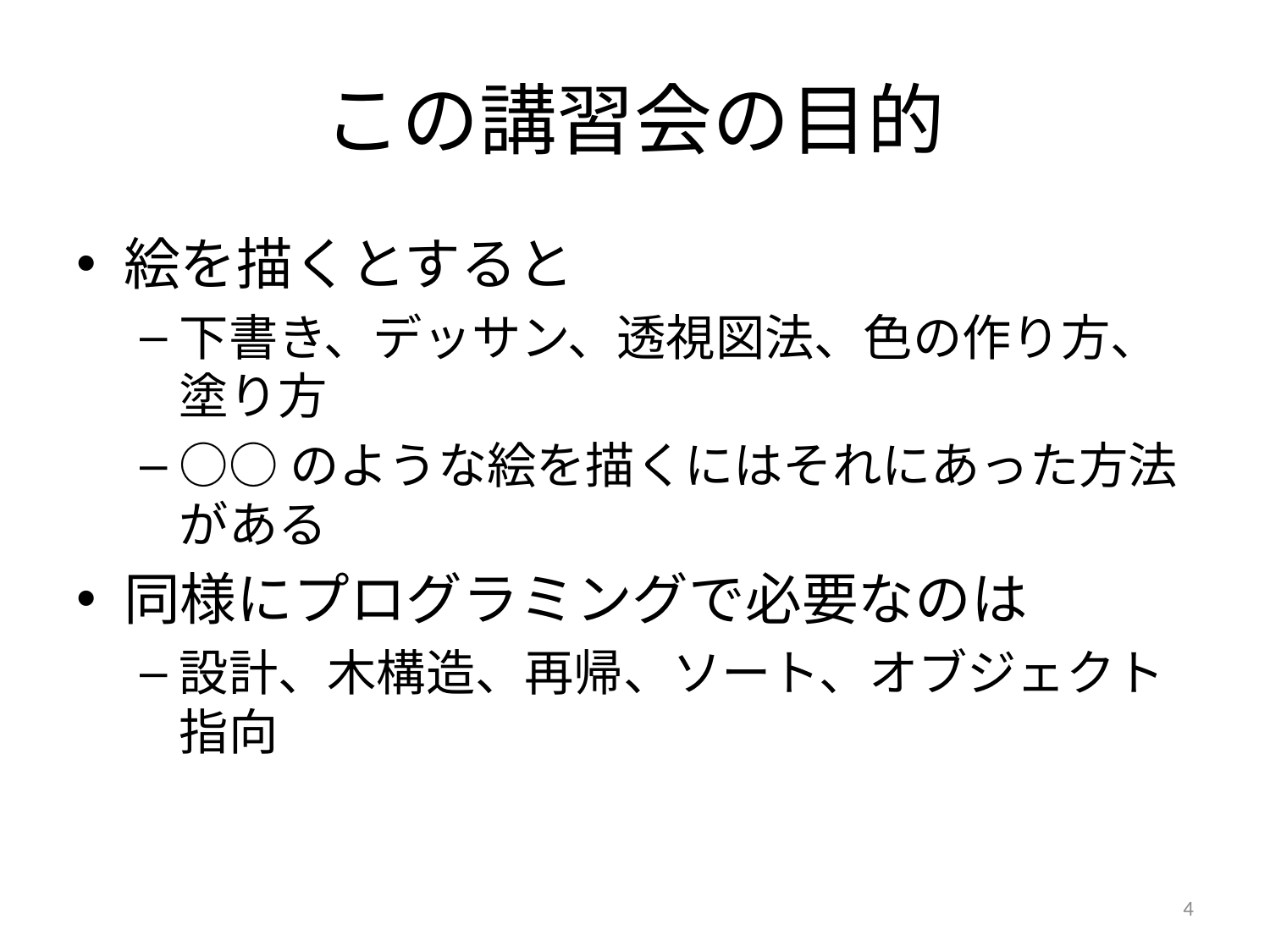

# この講習会の目的
絵を描くとすると
下書き、デッサン、透視図法、色の作り方、塗り方
○○のような絵を描くにはそれにあった方法がある
同様にプログラミングで必要なのは
設計、木構造、再帰、ソート、オブジェクト指向

4